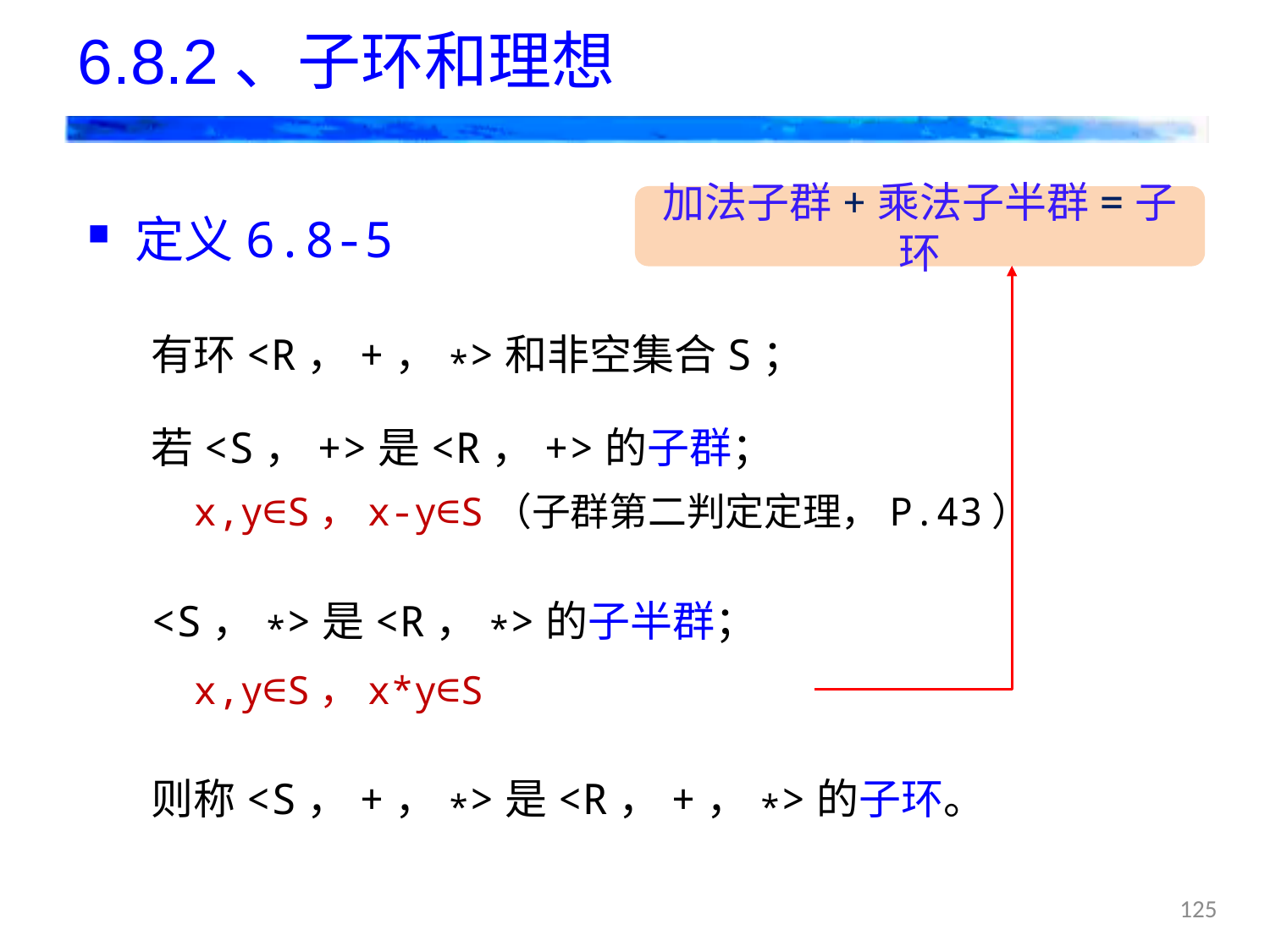

6.8.2、子环和理想
加法子群+乘法子半群=子环

定义6.8-5
有环<R，+，*>和非空集合S；
若<S，+>是<R，+>的子群；
x,y∈S，x-y∈S（子群第二判定定理，P.43）
<S，*>是<R，*>的子半群；
x,y∈S，x*y∈S
则称<S，+，*>是<R，+，*>的子环。
125